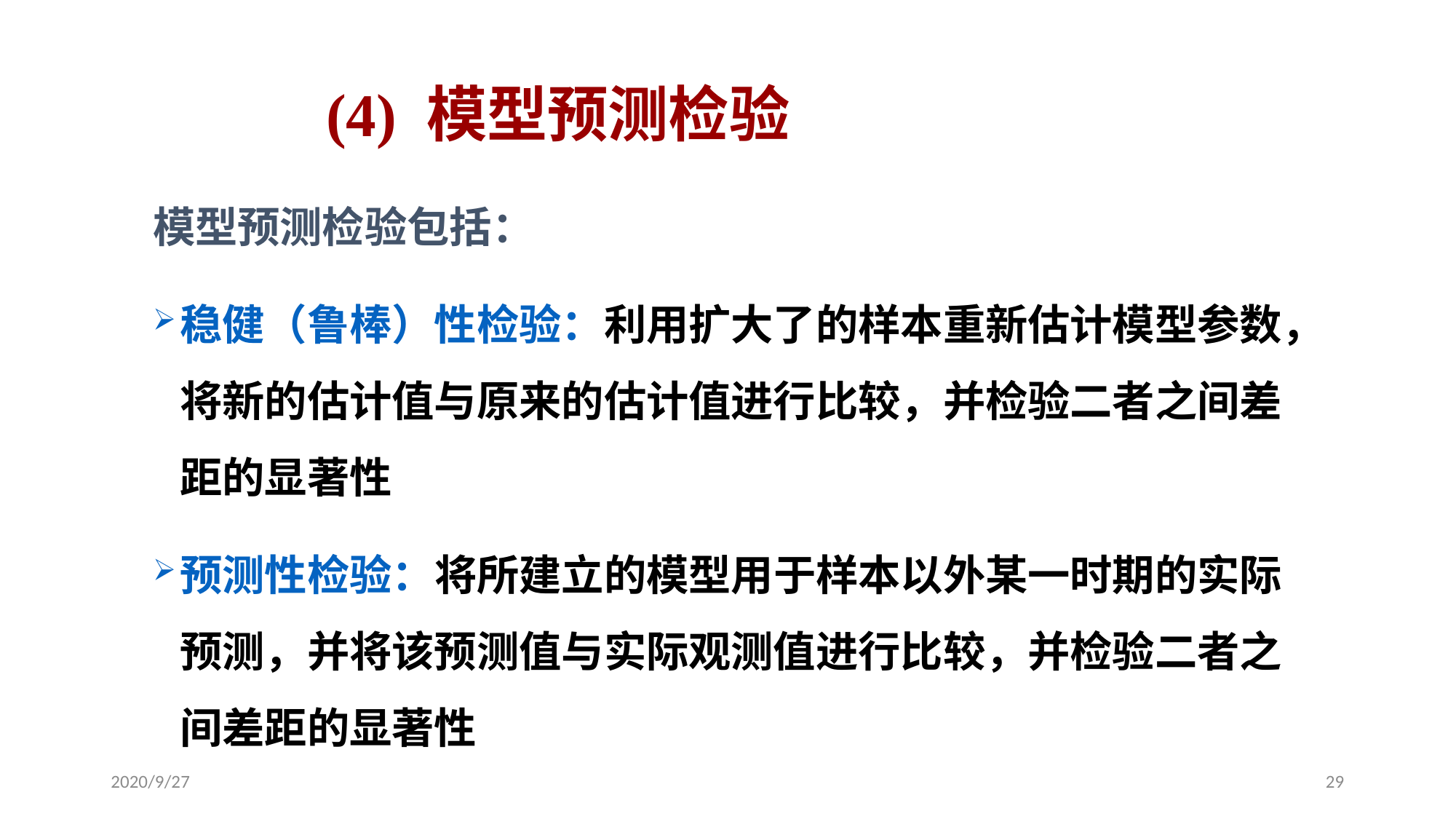

# (4) 模型预测检验
模型预测检验包括：
稳健（鲁棒）性检验：利用扩大了的样本重新估计模型参数，将新的估计值与原来的估计值进行比较，并检验二者之间差距的显著性
预测性检验：将所建立的模型用于样本以外某一时期的实际预测，并将该预测值与实际观测值进行比较，并检验二者之间差距的显著性
2020/9/27
29